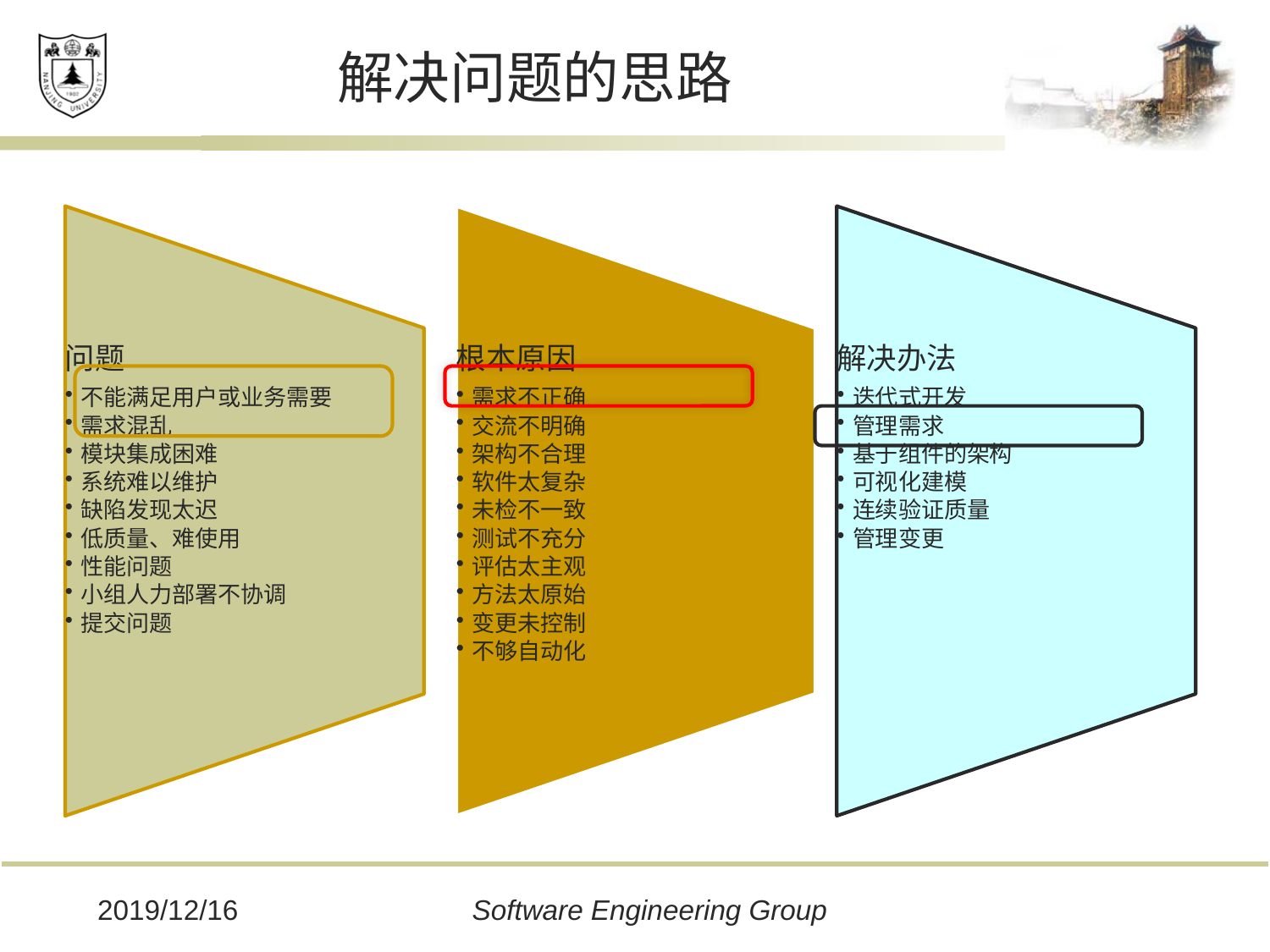

# 解决问题的思路
问题
不能满足用户或业务需要
需求混乱
模块集成困难
系统难以维护
缺陷发现太迟
低质量、难使用
性能问题
小组人力部署不协调
提交问题
根本原因
需求不正确
交流不明确
架构不合理
软件太复杂
未检不一致
测试不充分
评估太主观
方法太原始
变更未控制
不够自动化
解决办法
迭代式开发
管理需求
基于组件的架构
可视化建模
连续验证质量
管理变更

2019/12/16
Software Engineering Group